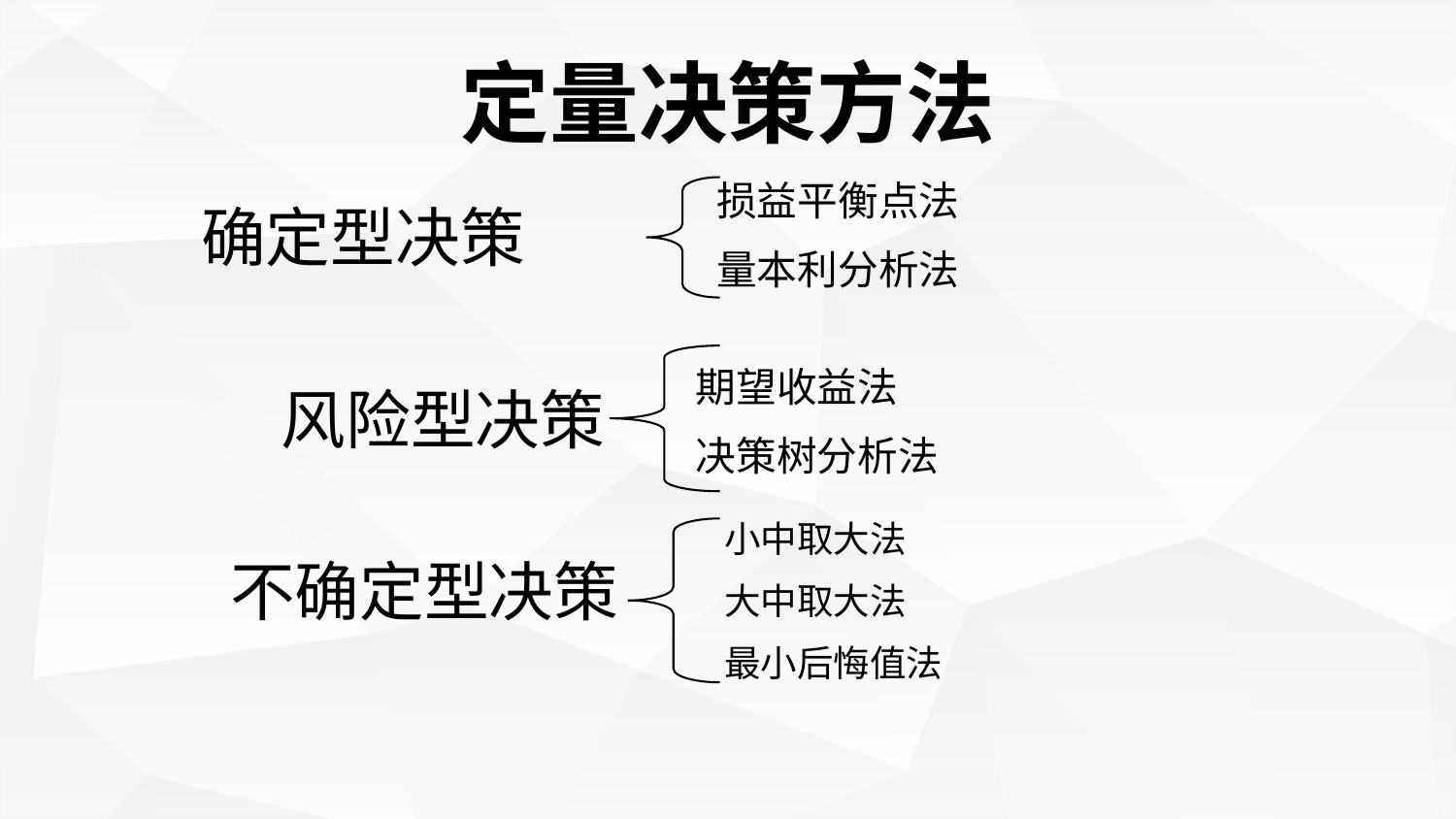

# 定量决策方法
损益平衡点法
量本利分析法

       确定型决策

期望收益法
决策树分析法
风险型决策
小中取大法
大中取大法
最小后悔值法

不确定型决策
33